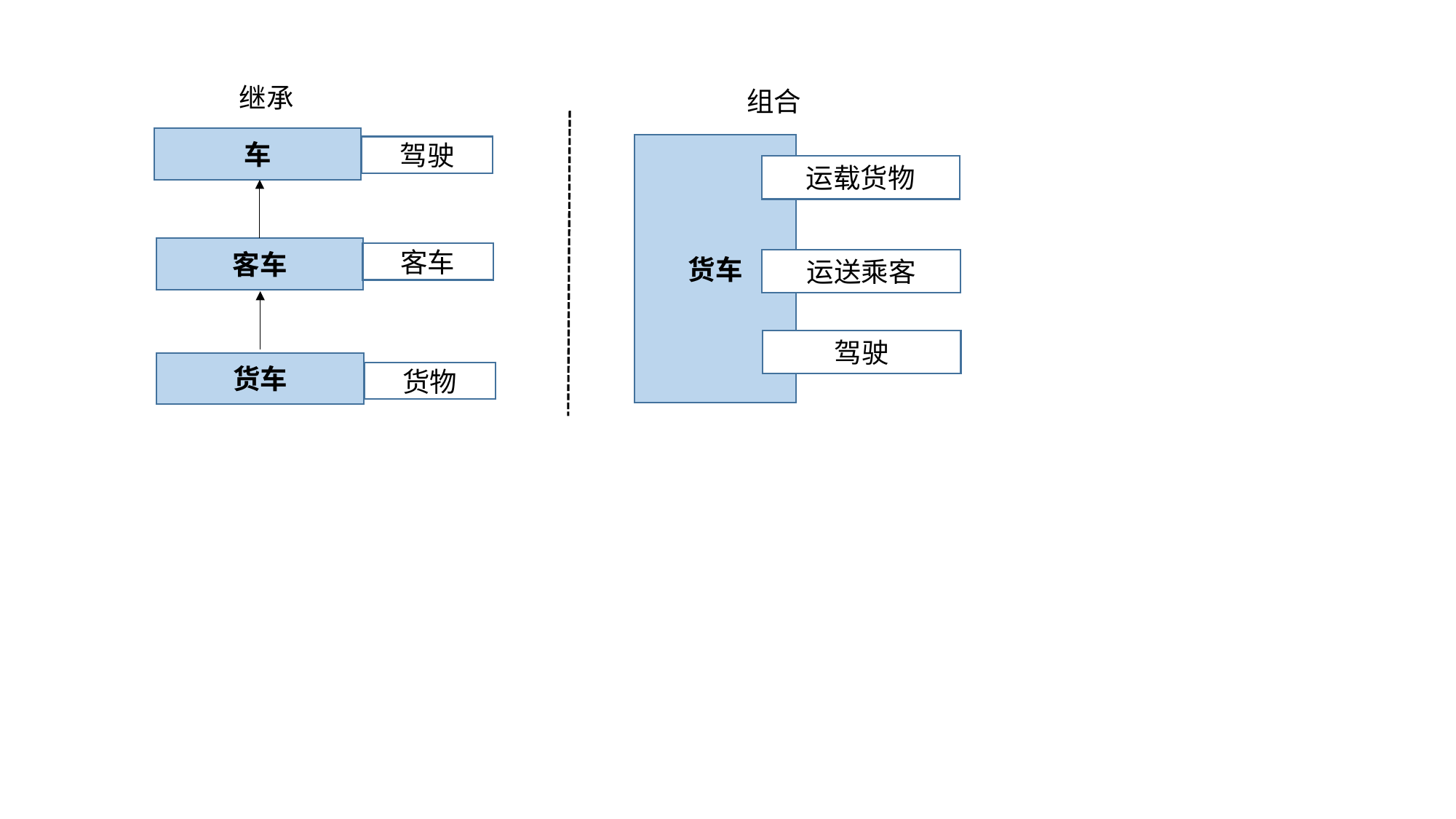

继承
车
驾驶
客车
客车
货车
货物
组合
货车
运载货物
运送乘客
驾驶